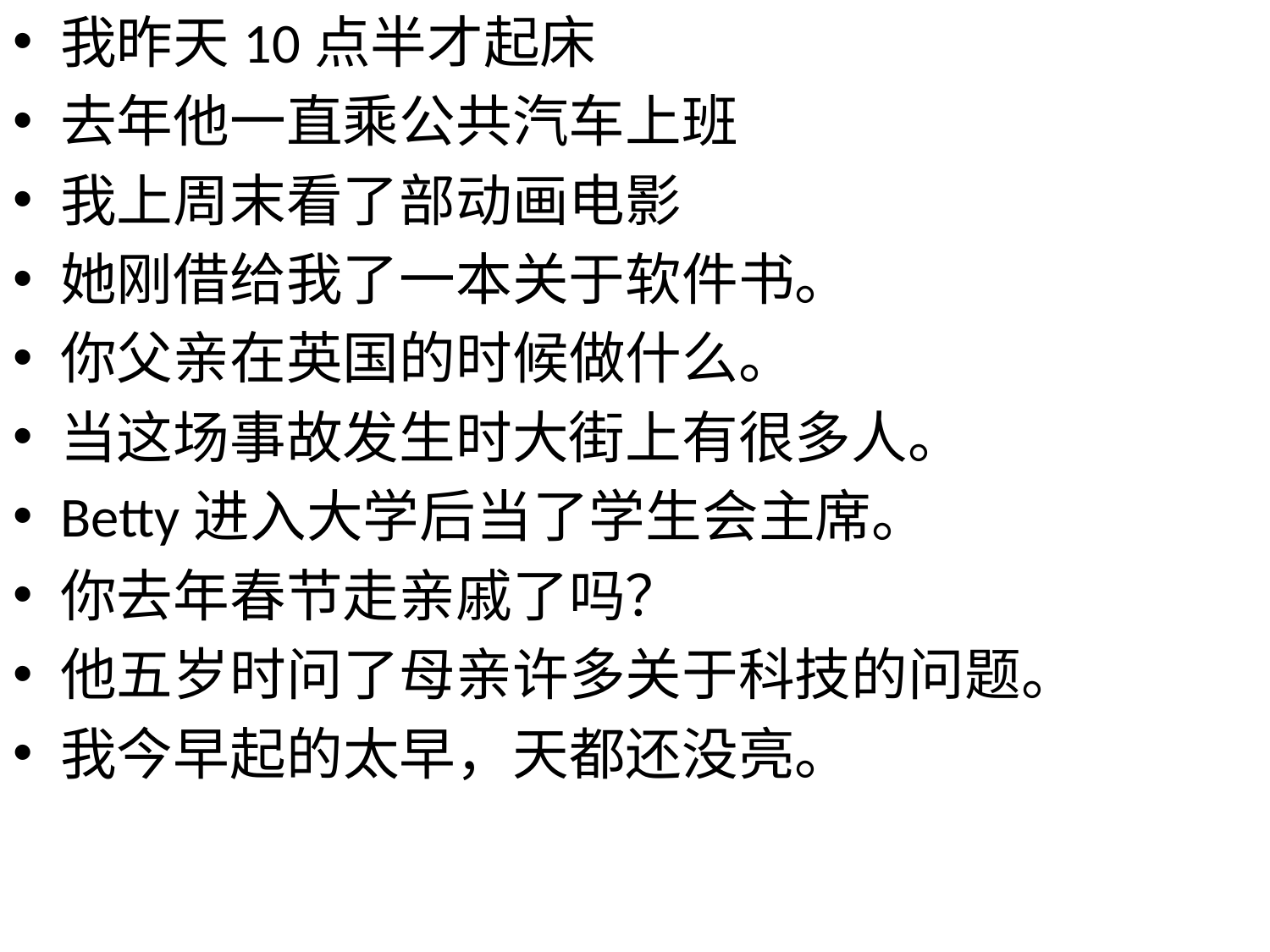

我昨天10点半才起床
去年他一直乘公共汽车上班
我上周末看了部动画电影
她刚借给我了一本关于软件书。
你父亲在英国的时候做什么。
当这场事故发生时大街上有很多人。
Betty进入大学后当了学生会主席。
你去年春节走亲戚了吗？
他五岁时问了母亲许多关于科技的问题。
我今早起的太早，天都还没亮。